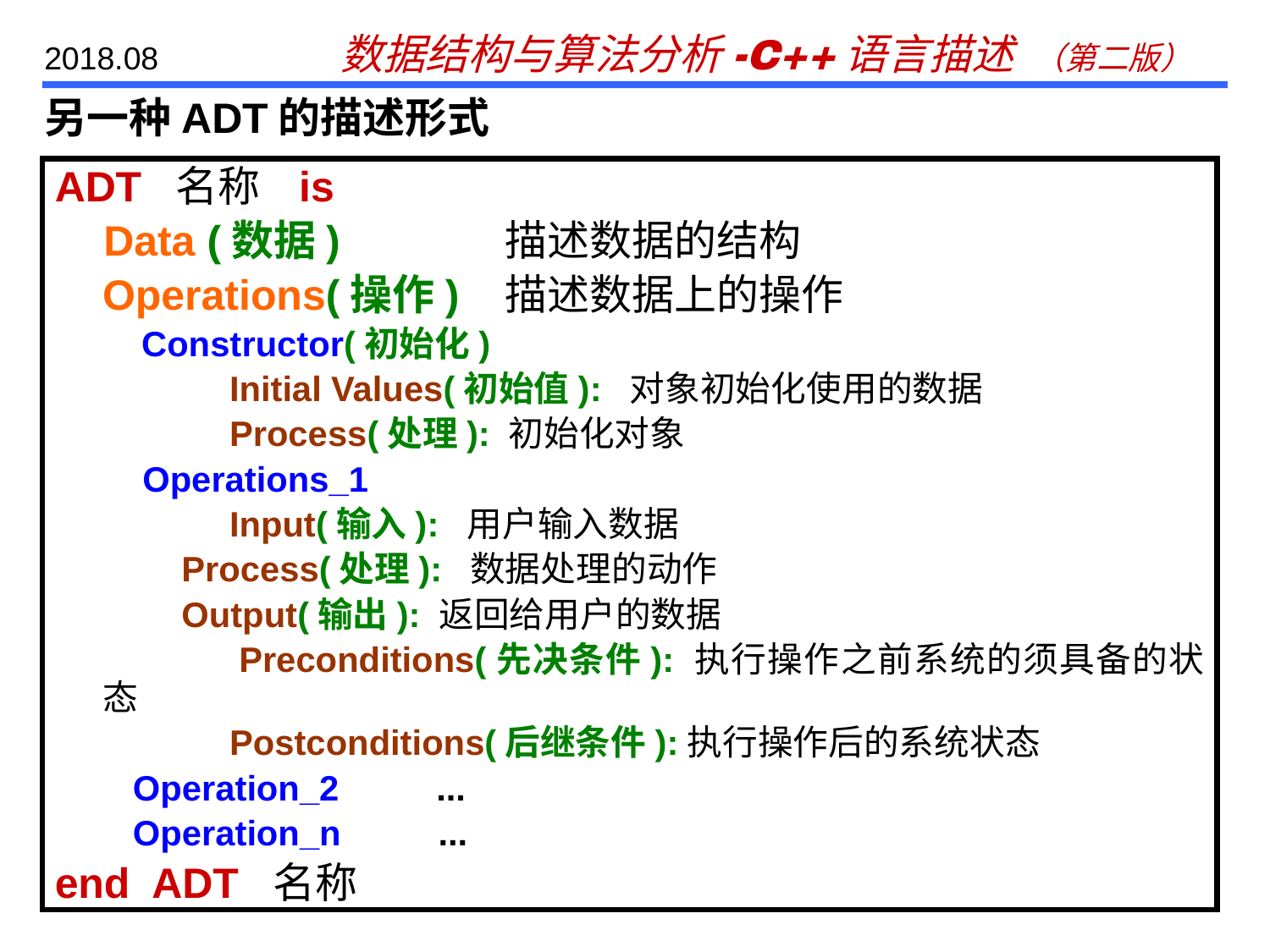

# 另一种ADT的描述形式
ADT  名称   is
     Data (数据)                描述数据的结构
	Operations(操作)   描述数据上的操作
	    Constructor(初始化)
         	Initial Values(初始值):  对象初始化使用的数据
         	Process(处理): 初始化对象
         Operations_1
      	Input(输入):  用户输入数据
             Process(处理):  数据处理的动作
             Output(输出): 返回给用户的数据
        	Preconditions(先决条件): 执行操作之前系统的须具备的状态
     	Postconditions(后继条件):执行操作后的系统状态
        Operation_2          ...
        Operation_n          ...
end  ADT  名称